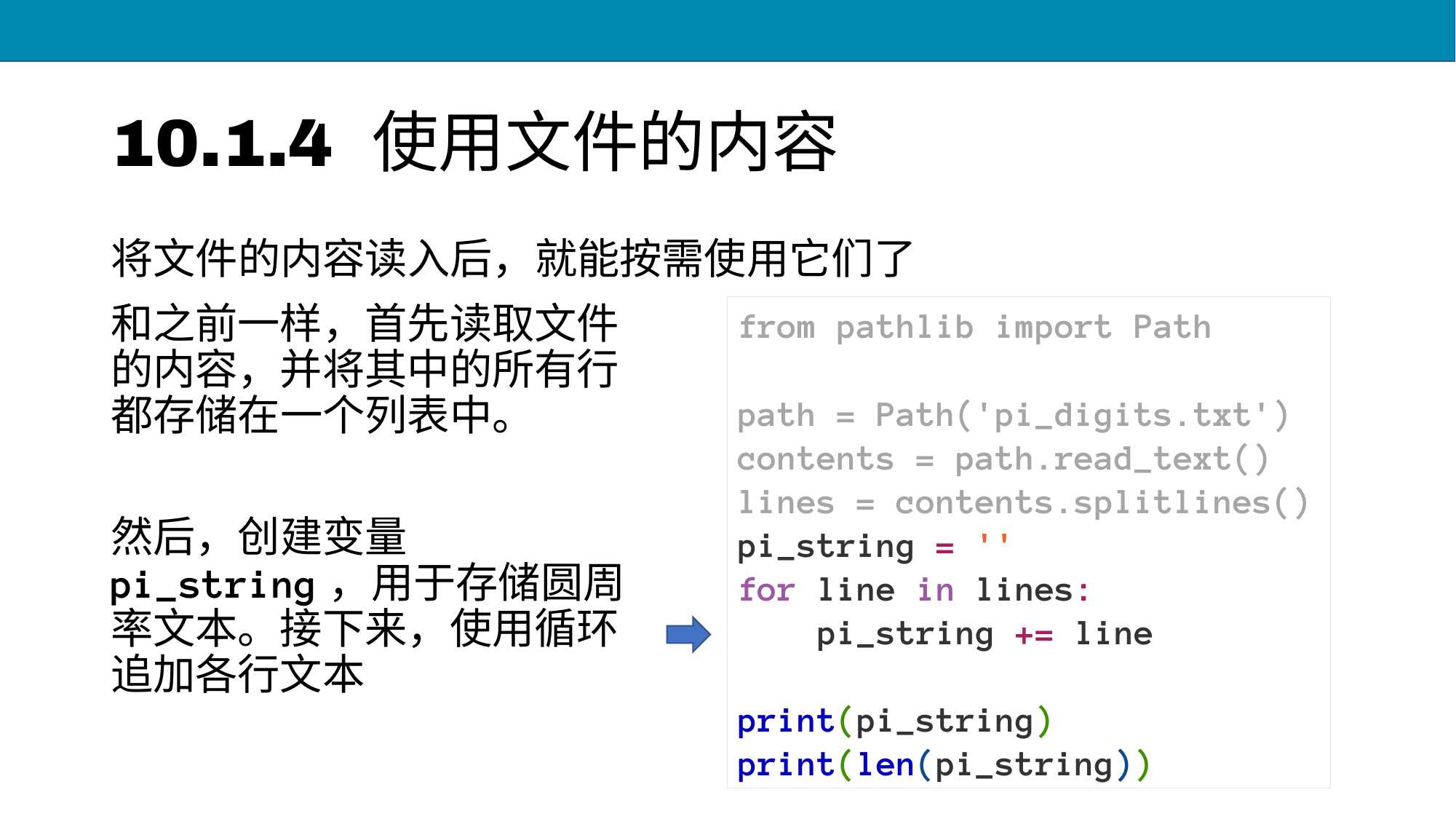

# 10.1.4 使用文件的内容
将文件的内容读入后，就能按需使用它们了

和之前一样，首先读取文件的内容，并将其中的所有行都存储在一个列表中。

然后，创建变量 pi_string，用于存储圆周率文本。接下来，使用循环追加各行文本
from pathlib import Path
path = Path('pi_digits.txt')
contents = path.read_text()
lines = contents.splitlines()
pi_string = ''
for line in lines:
    pi_string += line
print(pi_string)
print(len(pi_string))